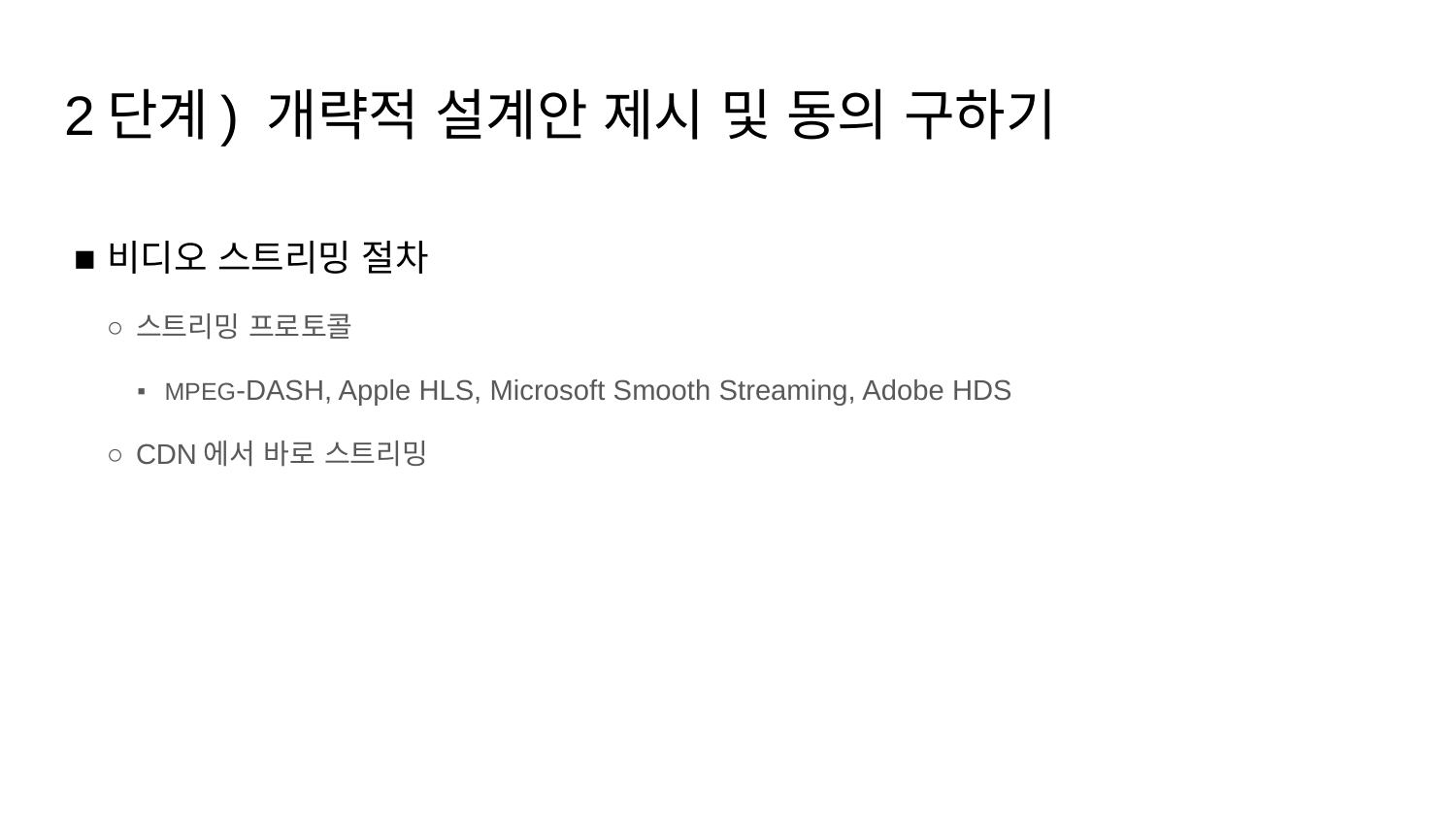

# 2단계) 개략적 설계안 제시 및 동의 구하기
비디오 스트리밍 절차
스트리밍 프로토콜
MPEG-DASH, Apple HLS, Microsoft Smooth Streaming, Adobe HDS
CDN에서 바로 스트리밍